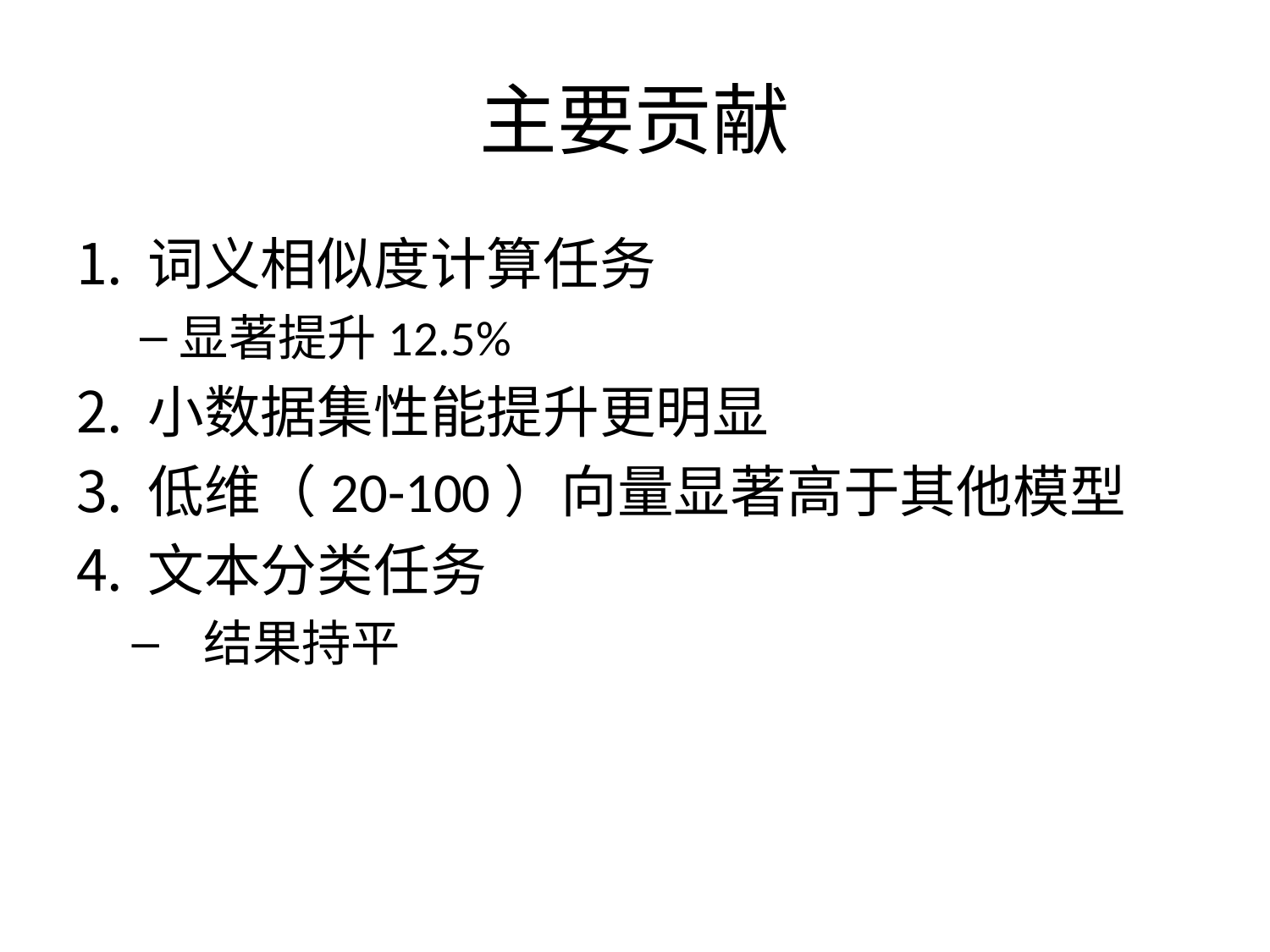

# 主要贡献
词义相似度计算任务
显著提升12.5%
小数据集性能提升更明显
低维（20-100）向量显著高于其他模型
文本分类任务
结果持平